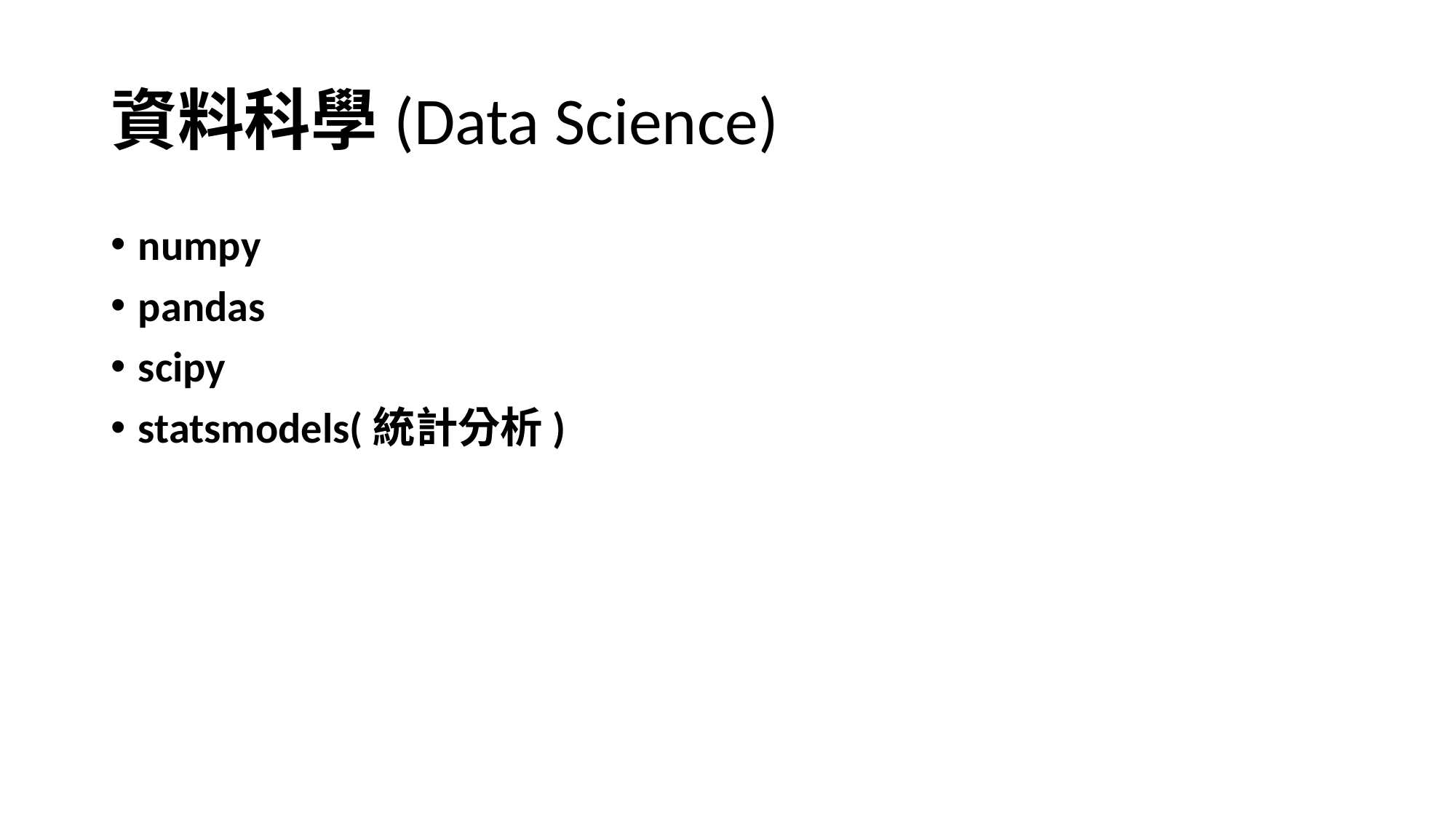

# 資料科學(Data Science)
numpy
pandas
scipy
statsmodels(統計分析)